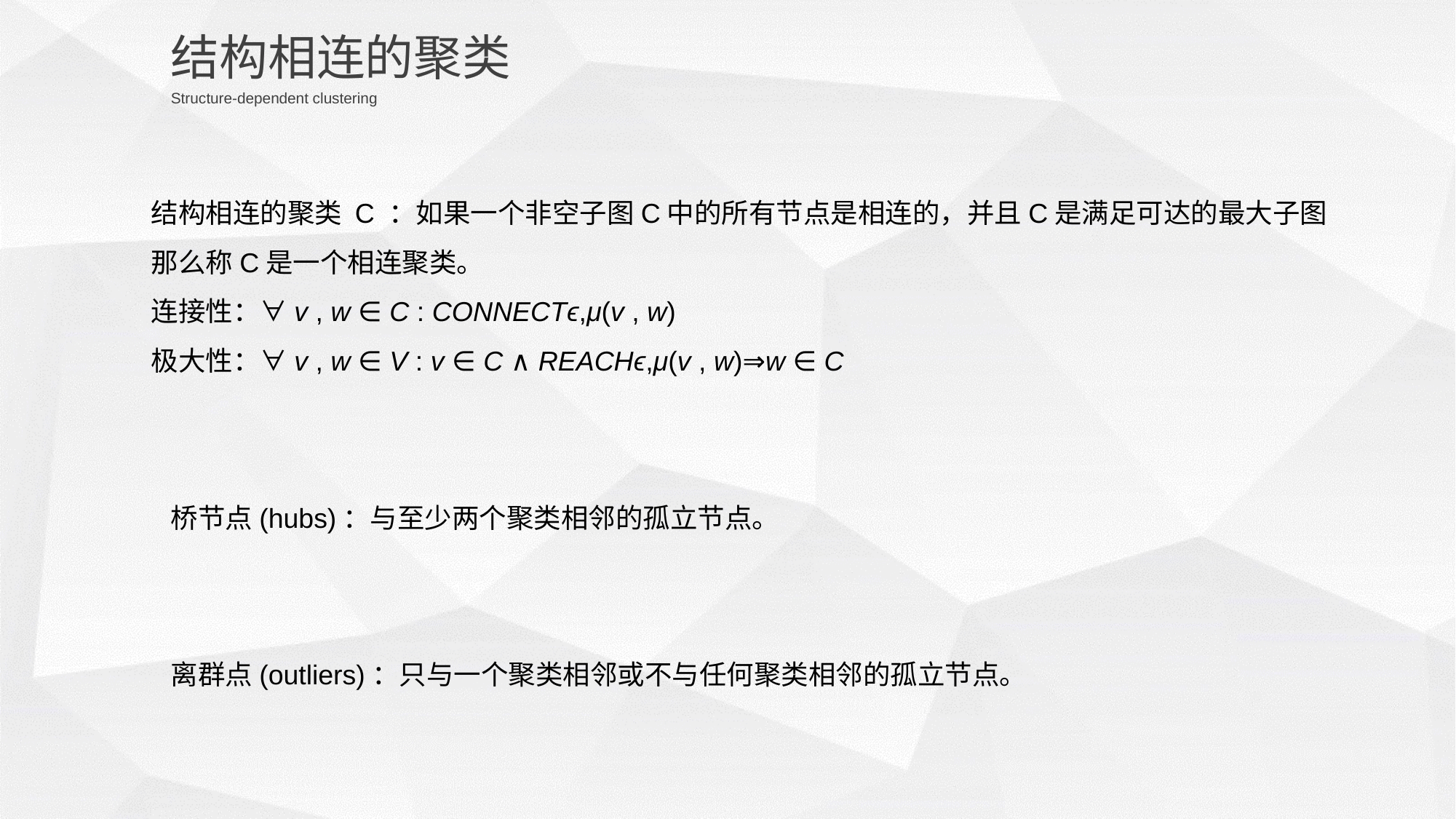

结构相连的聚类
Structure-dependent clustering
结构相连的聚类 C ：如果一个非空子图C中的所有节点是相连的，并且C是满足可达的最大子图
那么称C是一个相连聚类。
连接性：∀v , w ∈ C : CONNECTϵ,μ(v , w)
极大性：∀v , w ∈ V : v ∈ C ∧ REACHϵ,μ(v , w)⇒w ∈ C
桥节点(hubs)：与至少两个聚类相邻的孤立节点。
离群点(outliers)：只与一个聚类相邻或不与任何聚类相邻的孤立节点。